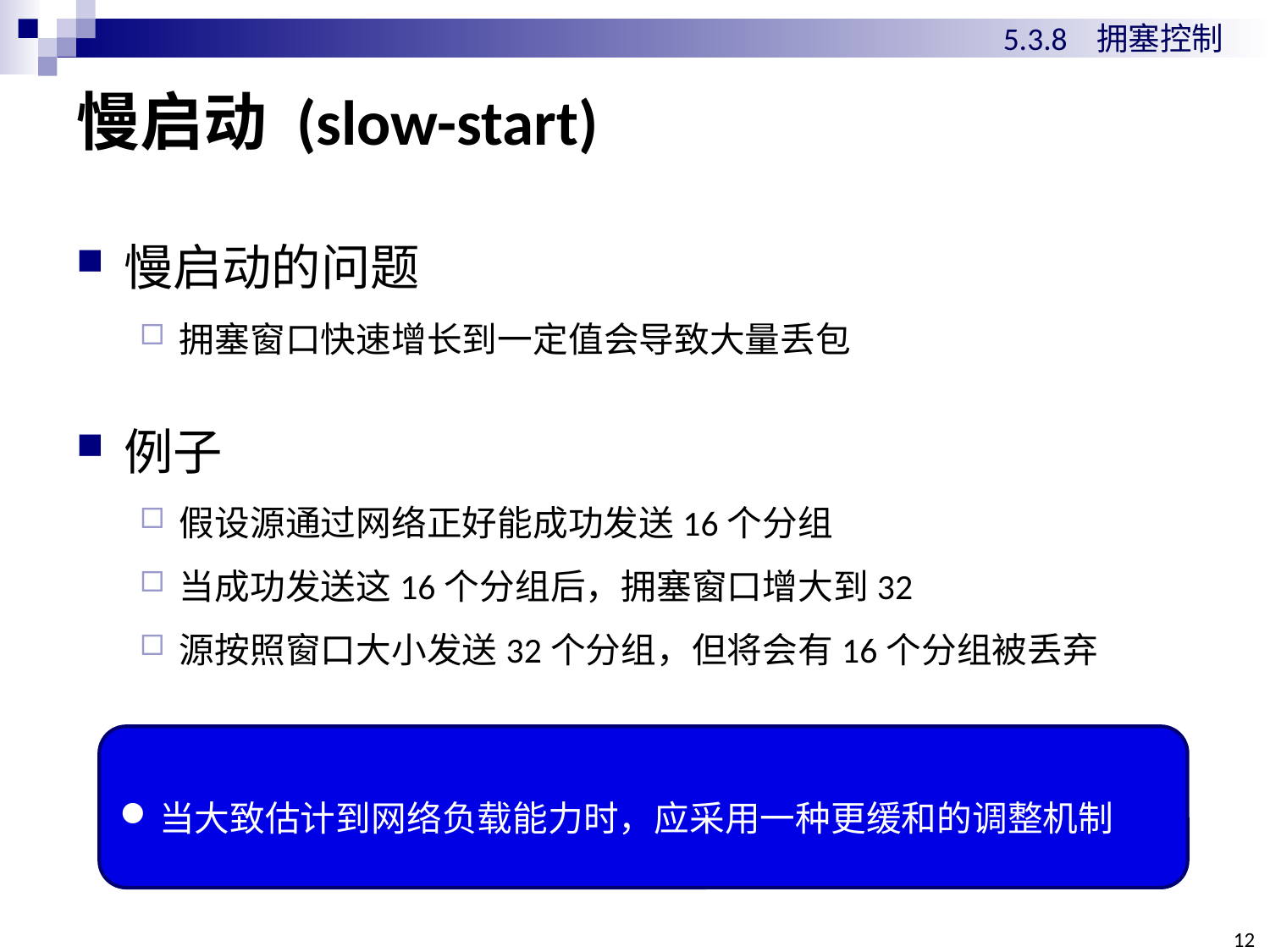

5.3.8   拥塞控制
# 慢启动 (slow-start)
慢启动的问题
拥塞窗口快速增长到一定值会导致大量丢包
例子
假设源通过网络正好能成功发送16个分组
当成功发送这16个分组后，拥塞窗口增大到32
源按照窗口大小发送32个分组，但将会有16个分组被丢弃
当大致估计到网络负载能力时，应采用一种更缓和的调整机制
12